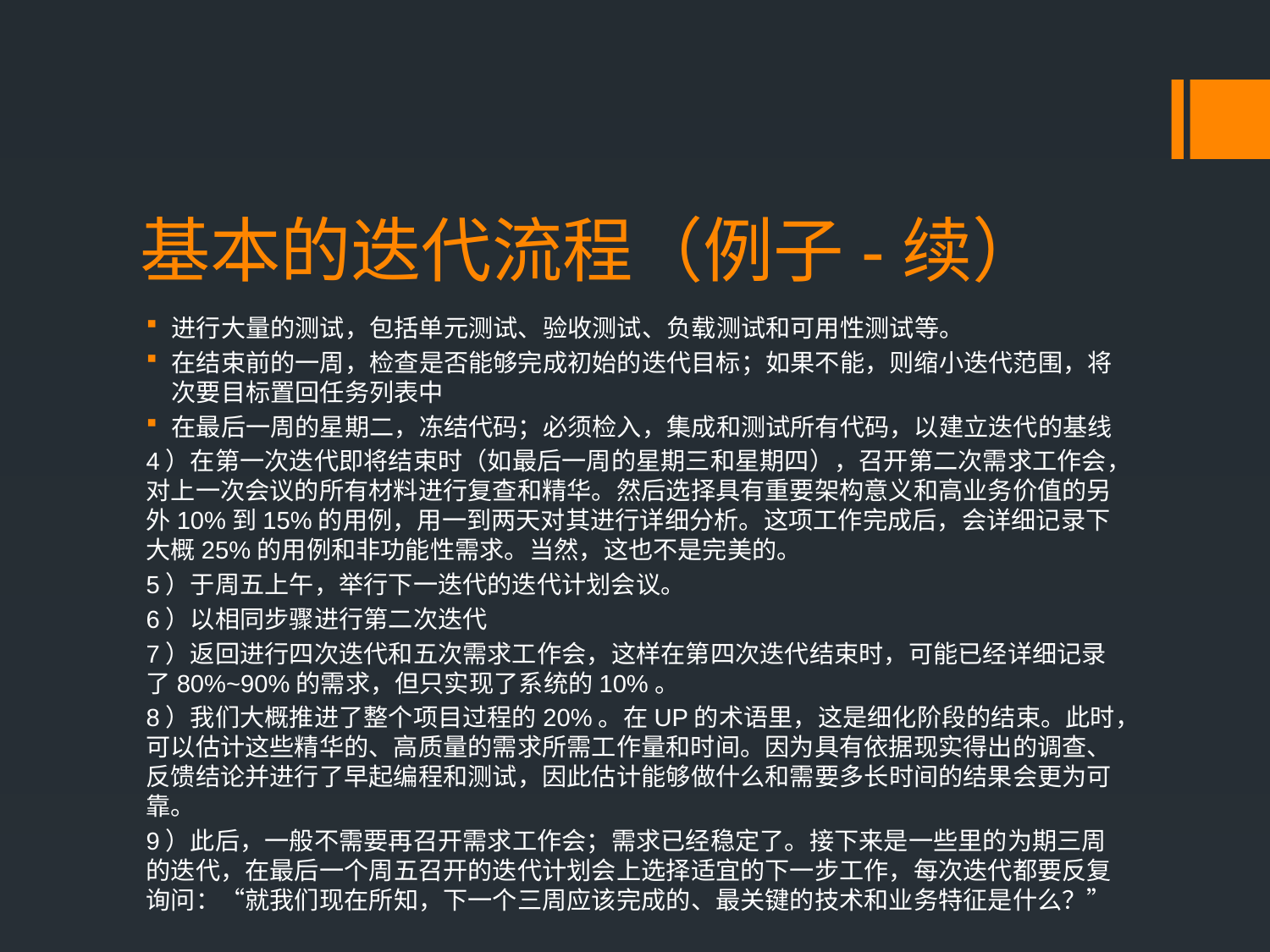

# 基本的迭代流程（例子-续）
进行大量的测试，包括单元测试、验收测试、负载测试和可用性测试等。
在结束前的一周，检查是否能够完成初始的迭代目标；如果不能，则缩小迭代范围，将次要目标置回任务列表中
在最后一周的星期二，冻结代码；必须检入，集成和测试所有代码，以建立迭代的基线
4）在第一次迭代即将结束时（如最后一周的星期三和星期四），召开第二次需求工作会，对上一次会议的所有材料进行复查和精华。然后选择具有重要架构意义和高业务价值的另外10%到15%的用例，用一到两天对其进行详细分析。这项工作完成后，会详细记录下大概25%的用例和非功能性需求。当然，这也不是完美的。
5）于周五上午，举行下一迭代的迭代计划会议。
6）以相同步骤进行第二次迭代
7）返回进行四次迭代和五次需求工作会，这样在第四次迭代结束时，可能已经详细记录了80%~90%的需求，但只实现了系统的10%。
8）我们大概推进了整个项目过程的20%。在UP的术语里，这是细化阶段的结束。此时，可以估计这些精华的、高质量的需求所需工作量和时间。因为具有依据现实得出的调查、反馈结论并进行了早起编程和测试，因此估计能够做什么和需要多长时间的结果会更为可靠。
9）此后，一般不需要再召开需求工作会；需求已经稳定了。接下来是一些里的为期三周的迭代，在最后一个周五召开的迭代计划会上选择适宜的下一步工作，每次迭代都要反复询问：“就我们现在所知，下一个三周应该完成的、最关键的技术和业务特征是什么？”